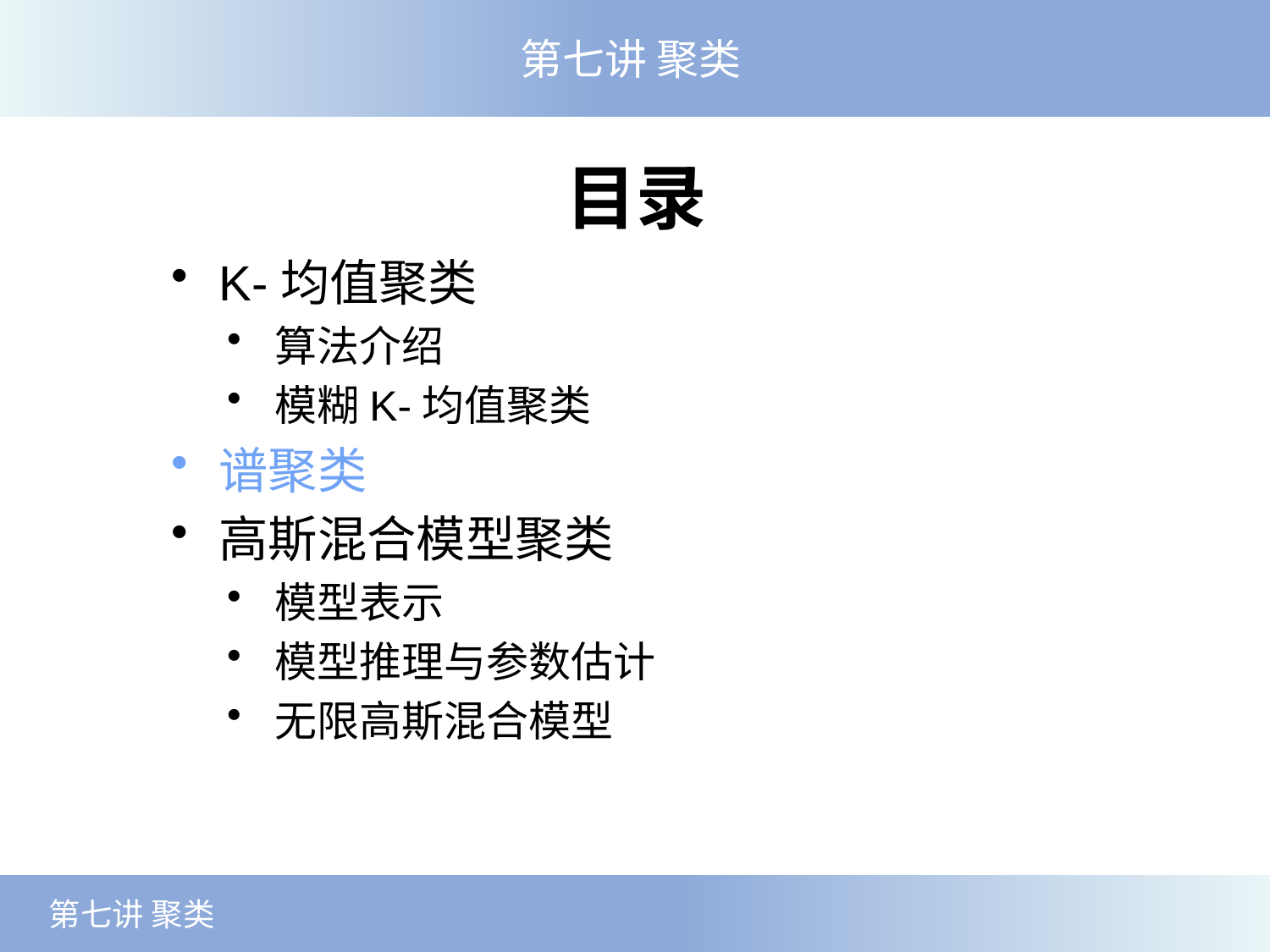

第七讲 聚类
目录
K-均值聚类
算法介绍
模糊K-均值聚类
谱聚类
高斯混合模型聚类
模型表示
模型推理与参数估计
无限高斯混合模型
    第七讲 聚类